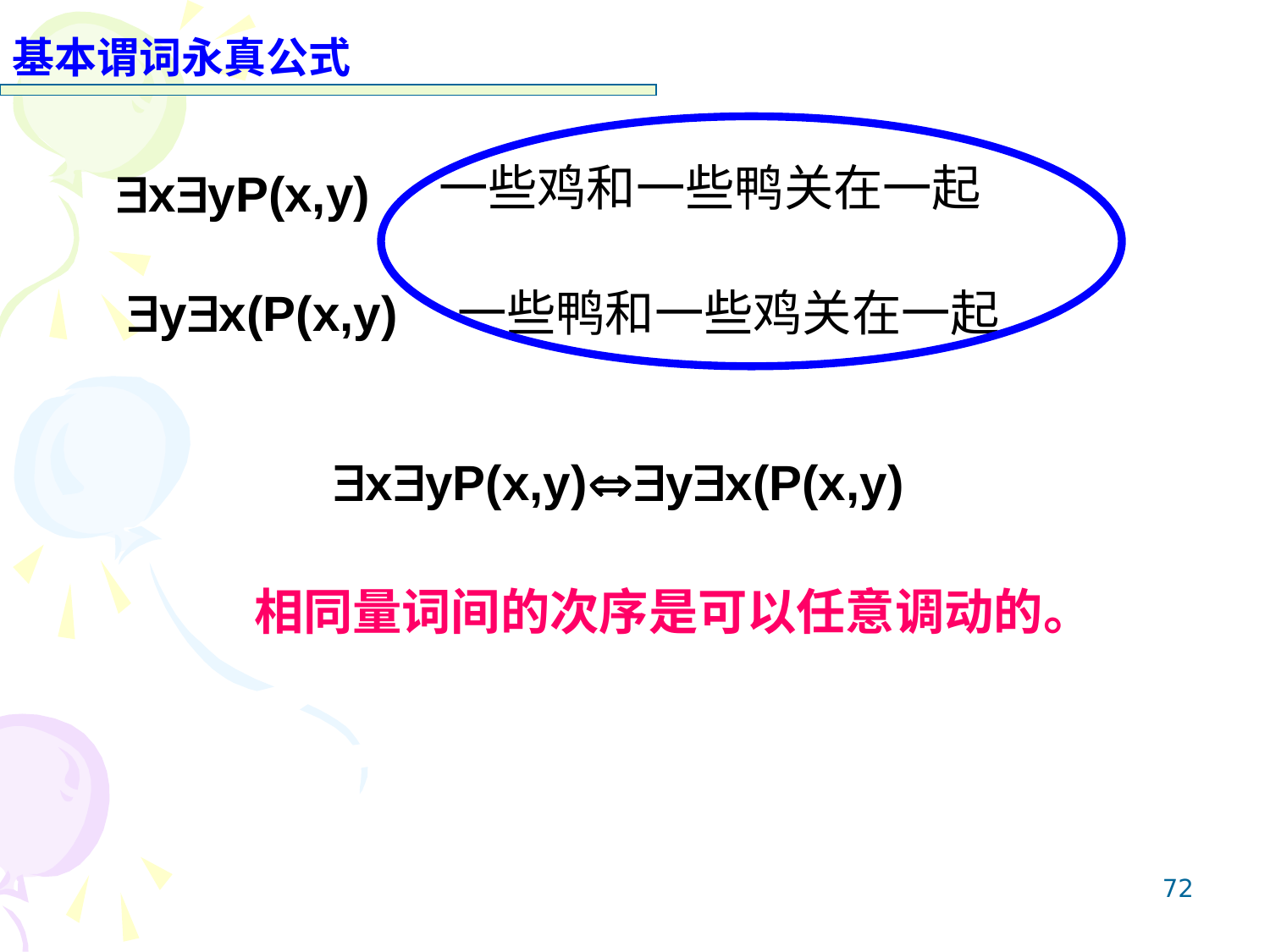

基本谓词永真公式

∃x∃yP(x,y)

一些鸡和一些鸭关在一起
∃y∃x(P(x,y)
一些鸭和一些鸡关在一起
 ∃x∃yP(x,y)⇔∃y∃x(P(x,y)
相同量词间的次序是可以任意调动的。
72